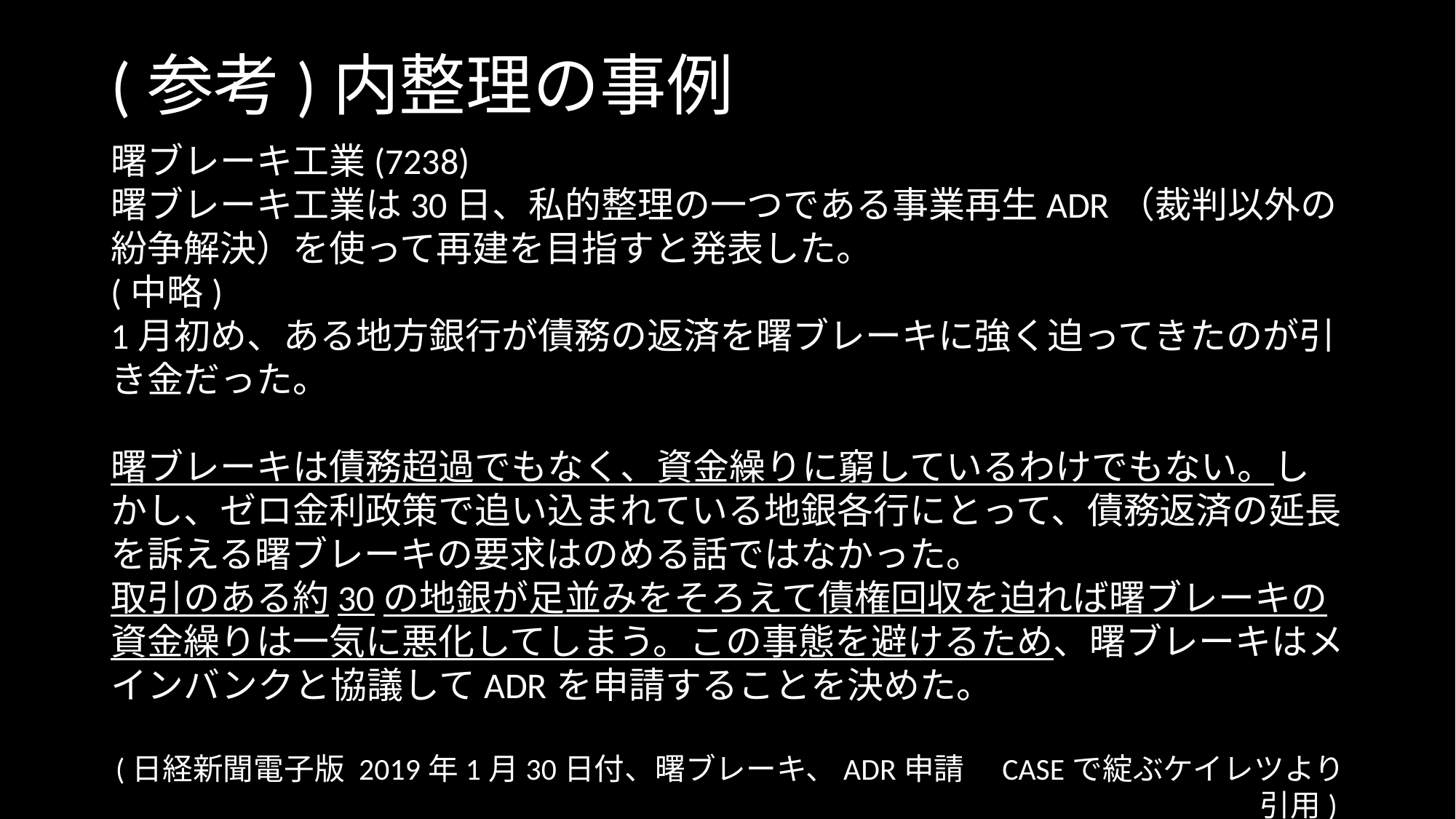

# (参考)内整理の事例

曙ブレーキ工業(7238)
曙ブレーキ工業は30日、私的整理の一つである事業再生ADR（裁判以外の紛争解決）を使って再建を目指すと発表した。
(中略)
1月初め、ある地方銀行が債務の返済を曙ブレーキに強く迫ってきたのが引き金だった。

曙ブレーキは債務超過でもなく、資金繰りに窮しているわけでもない。しかし、ゼロ金利政策で追い込まれている地銀各行にとって、債務返済の延長を訴える曙ブレーキの要求はのめる話ではなかった。
取引のある約30の地銀が足並みをそろえて債権回収を迫れば曙ブレーキの資金繰りは一気に悪化してしまう。この事態を避けるため、曙ブレーキはメインバンクと協議してADRを申請することを決めた。

(日経新聞電子版 2019年1月30日付、曙ブレーキ、ADR申請　CASEで綻ぶケイレツより引用)